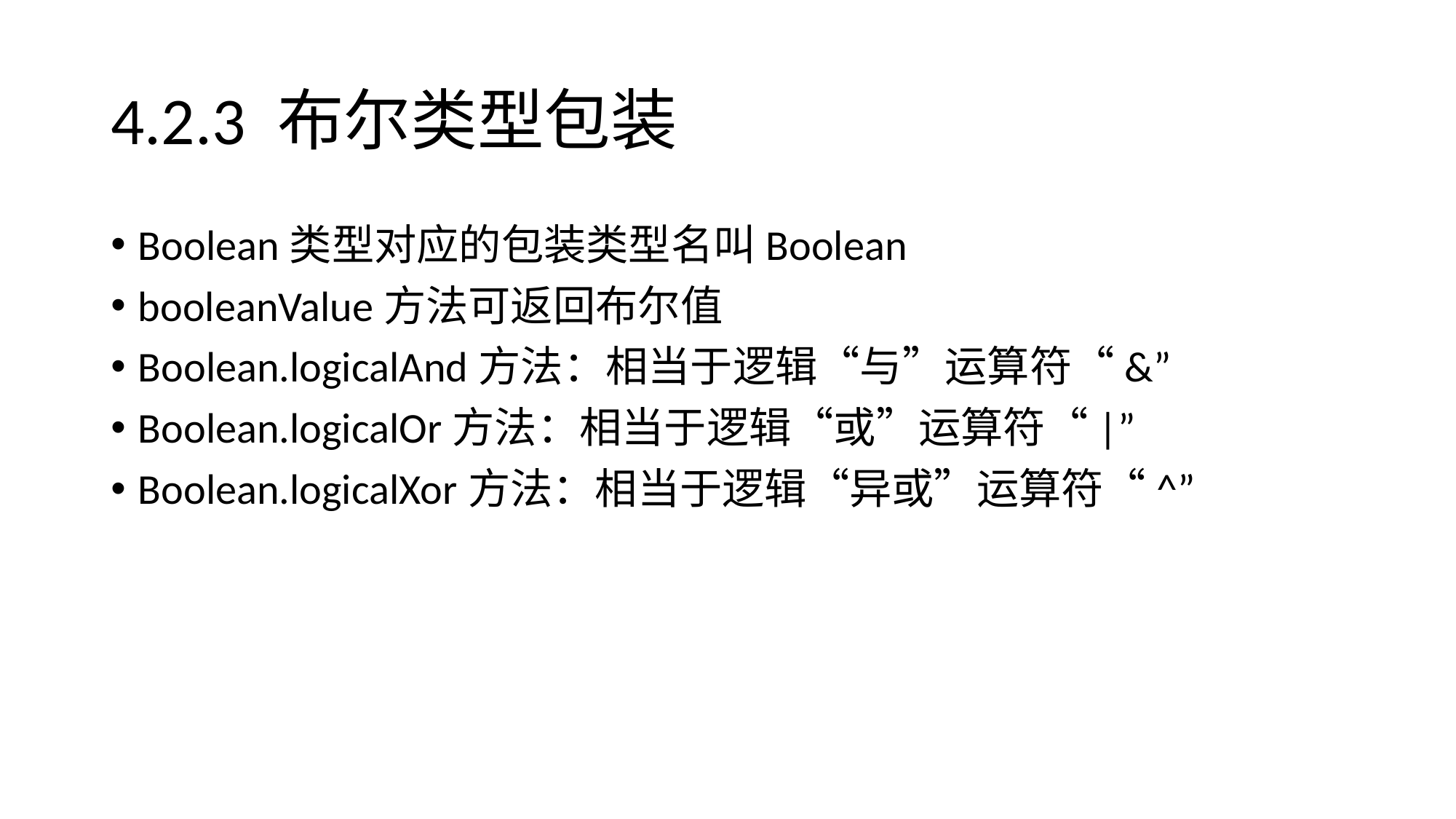

# 4.2.3 布尔类型包装
Boolean类型对应的包装类型名叫Boolean
booleanValue方法可返回布尔值
Boolean.logicalAnd方法：相当于逻辑“与”运算符“&”
Boolean.logicalOr方法：相当于逻辑“或”运算符“|”
Boolean.logicalXor方法：相当于逻辑“异或”运算符“^”